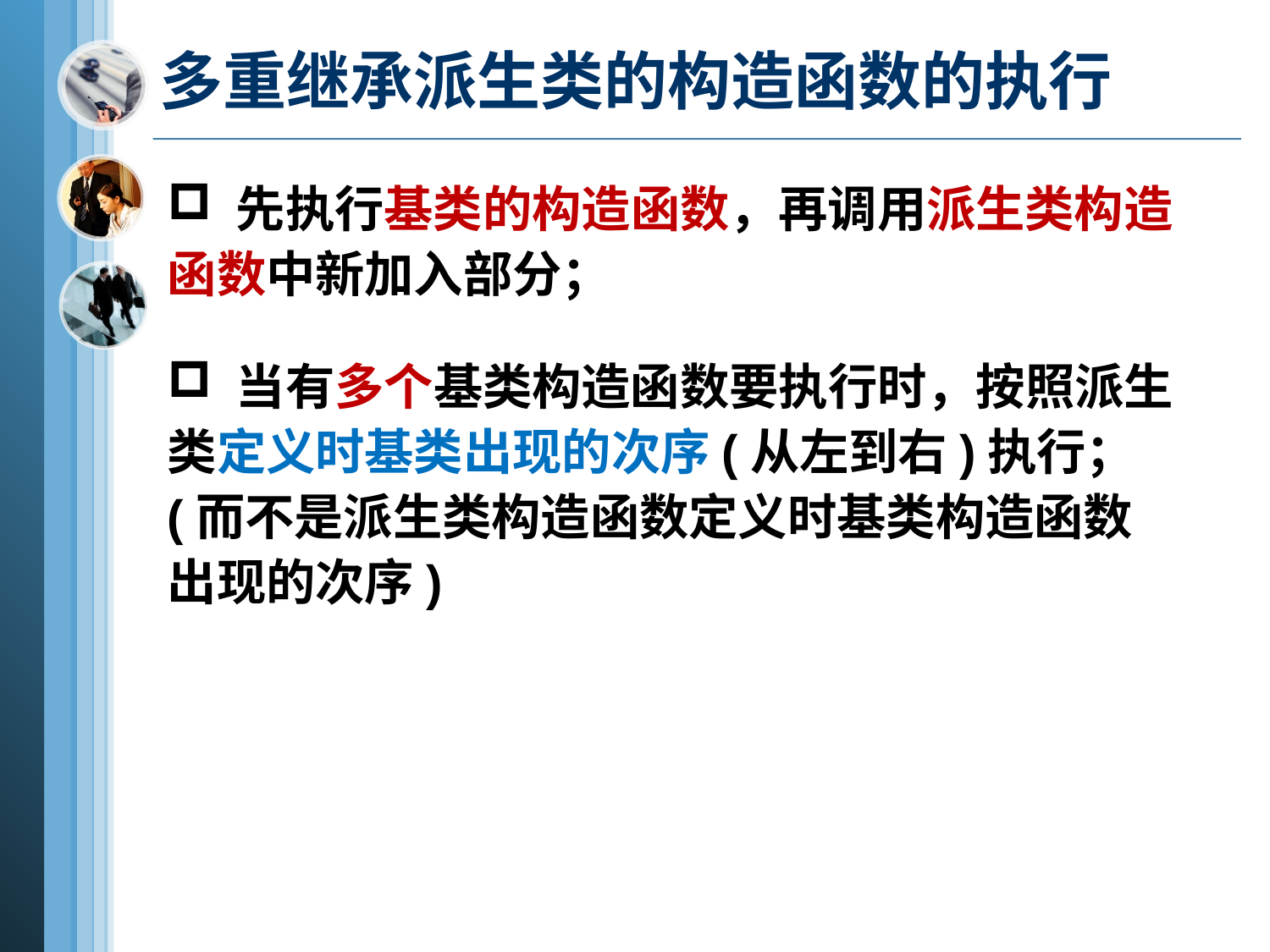

# 多重继承派生类的构造函数的执行
 先执行基类的构造函数，再调用派生类构造函数中新加入部分；
 当有多个基类构造函数要执行时，按照派生类定义时基类出现的次序(从左到右)执行；(而不是派生类构造函数定义时基类构造函数出现的次序)